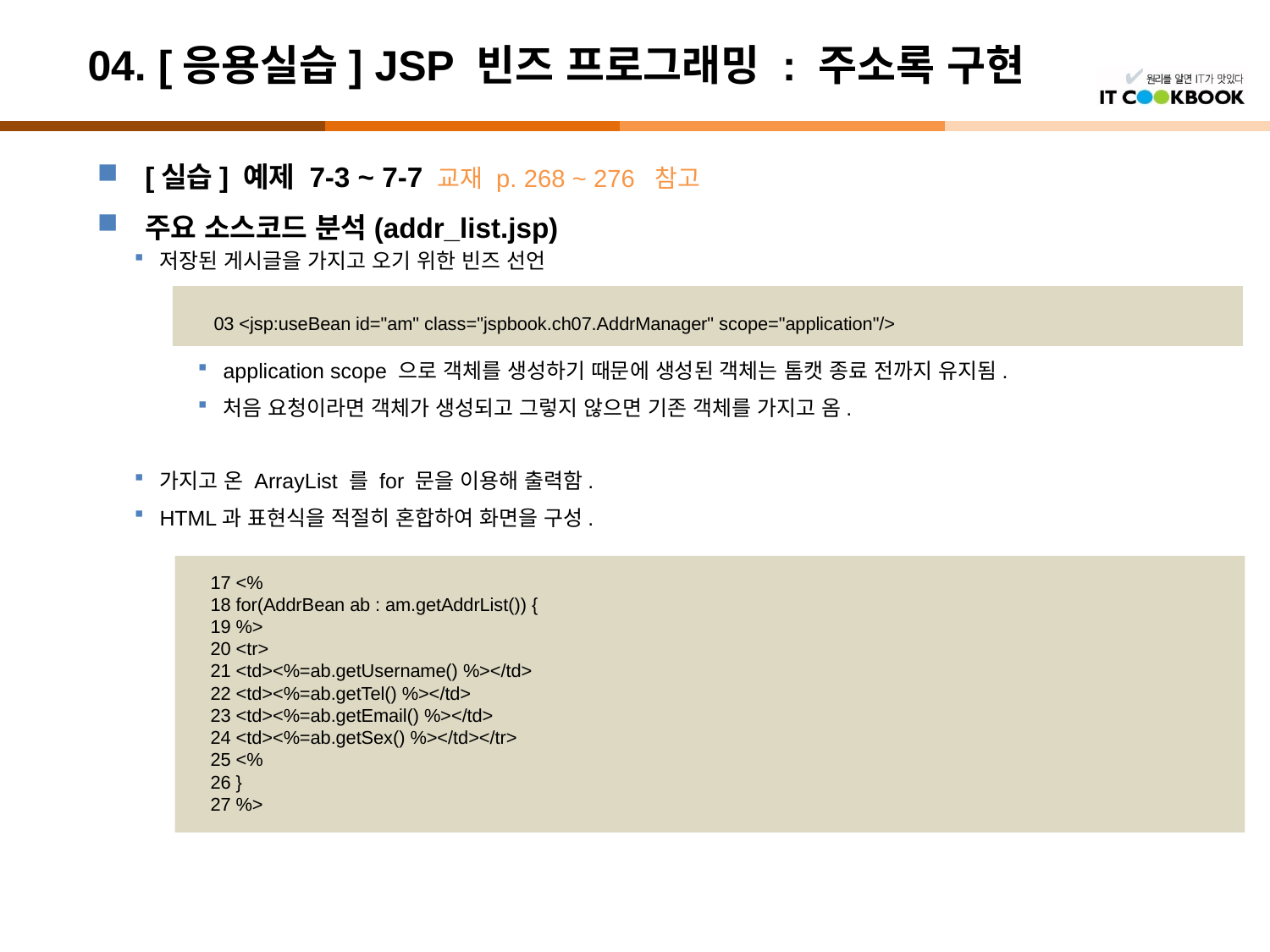

# 04. [응용실습] JSP 빈즈 프로그래밍 : 주소록 구현
[실습] 예제 7-3 ~ 7-7 교재 p. 268 ~ 276  참고
주요 소스코드 분석(addr_list.jsp)
저장된 게시글을 가지고 오기 위한 빈즈 선언

application scope 으로 객체를 생성하기 때문에 생성된 객체는 톰캣 종료 전까지 유지됨.
처음 요청이라면 객체가 생성되고 그렇지 않으면 기존 객체를 가지고 옴.

가지고 온 ArrayList 를 for 문을 이용해 출력함.
HTML과 표현식을 적절히 혼합하여 화면을 구성.

03 <jsp:useBean id="am" class="jspbook.ch07.AddrManager" scope="application"/>

17 <%
18 for(AddrBean ab : am.getAddrList()) {
19 %>
20 <tr>
21 <td><%=ab.getUsername() %></td>
22 <td><%=ab.getTel() %></td>
23 <td><%=ab.getEmail() %></td>
24 <td><%=ab.getSex() %></td></tr>
25 <%
26 }
27 %>